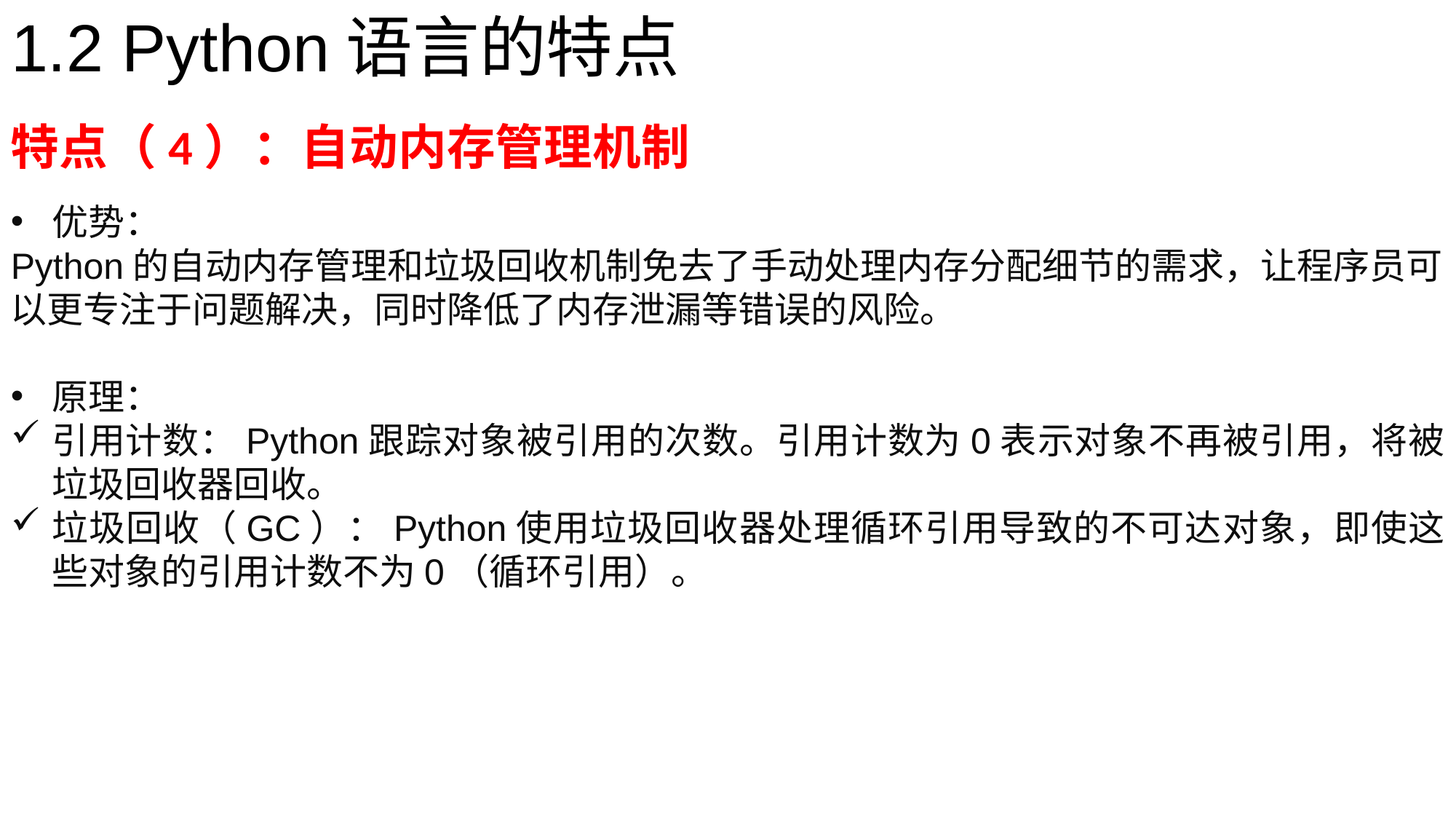

# 1.2 Python语言的特点
特点（4）：自动内存管理机制
优势：
Python的自动内存管理和垃圾回收机制免去了手动处理内存分配细节的需求，让程序员可以更专注于问题解决，同时降低了内存泄漏等错误的风险。

原理：
引用计数：Python跟踪对象被引用的次数。引用计数为0表示对象不再被引用，将被垃圾回收器回收。
垃圾回收（GC）：Python使用垃圾回收器处理循环引用导致的不可达对象，即使这些对象的引用计数不为0（循环引用）。